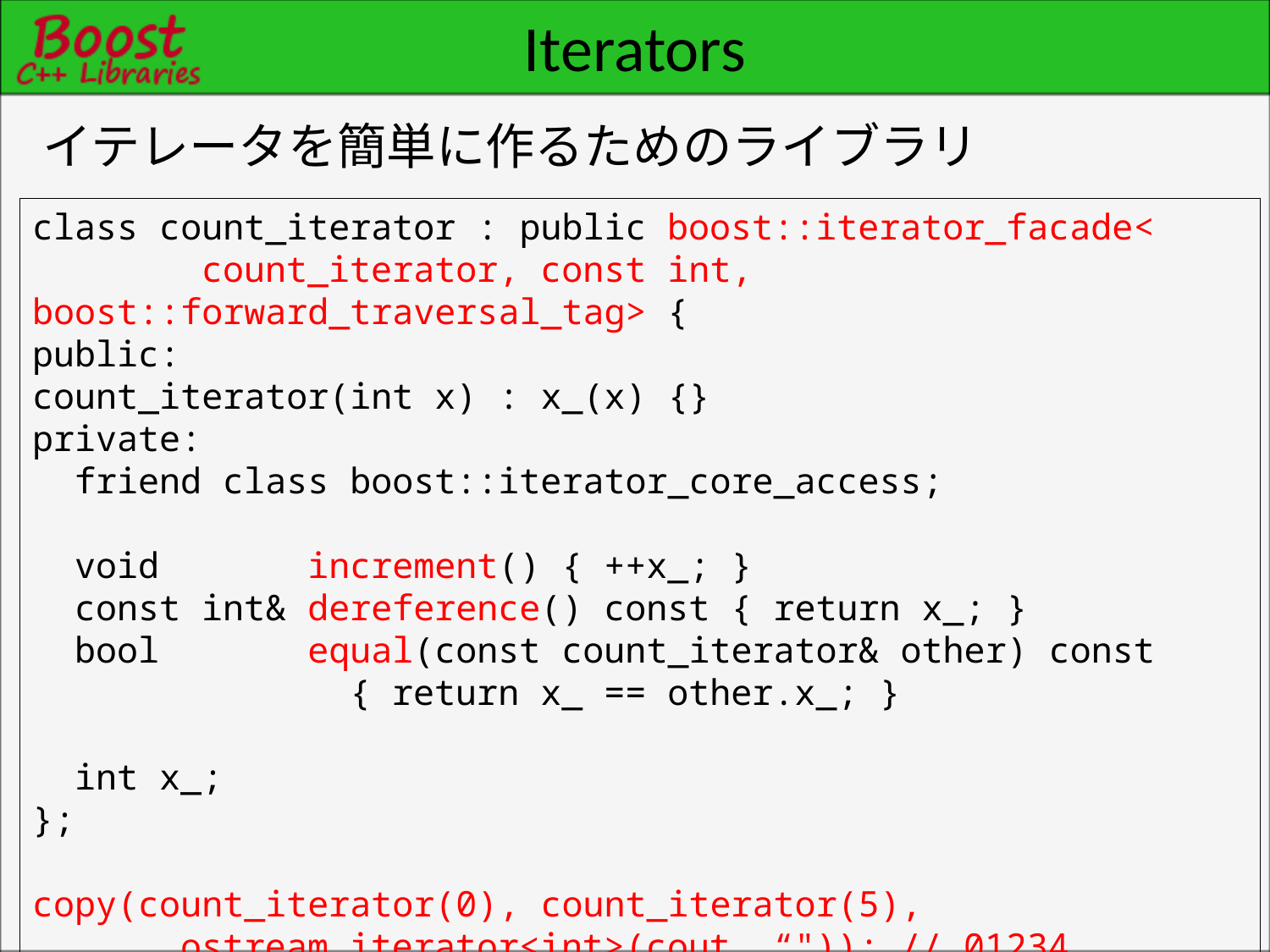

# Iterators
イテレータを簡単に作るためのライブラリ
class count_iterator : public boost::iterator_facade<
        count_iterator, const int, boost::forward_traversal_tag> {
public:
count_iterator(int x) : x_(x) {}
private:
  friend class boost::iterator_core_access;

  void       increment() { ++x_; }
  const int& dereference() const { return x_; }
  bool       equal(const count_iterator& other) const
               { return x_ == other.x_; }

  int x_;
};

copy(count_iterator(0), count_iterator(5),
       ostream_iterator<int>(cout, “")); // 01234